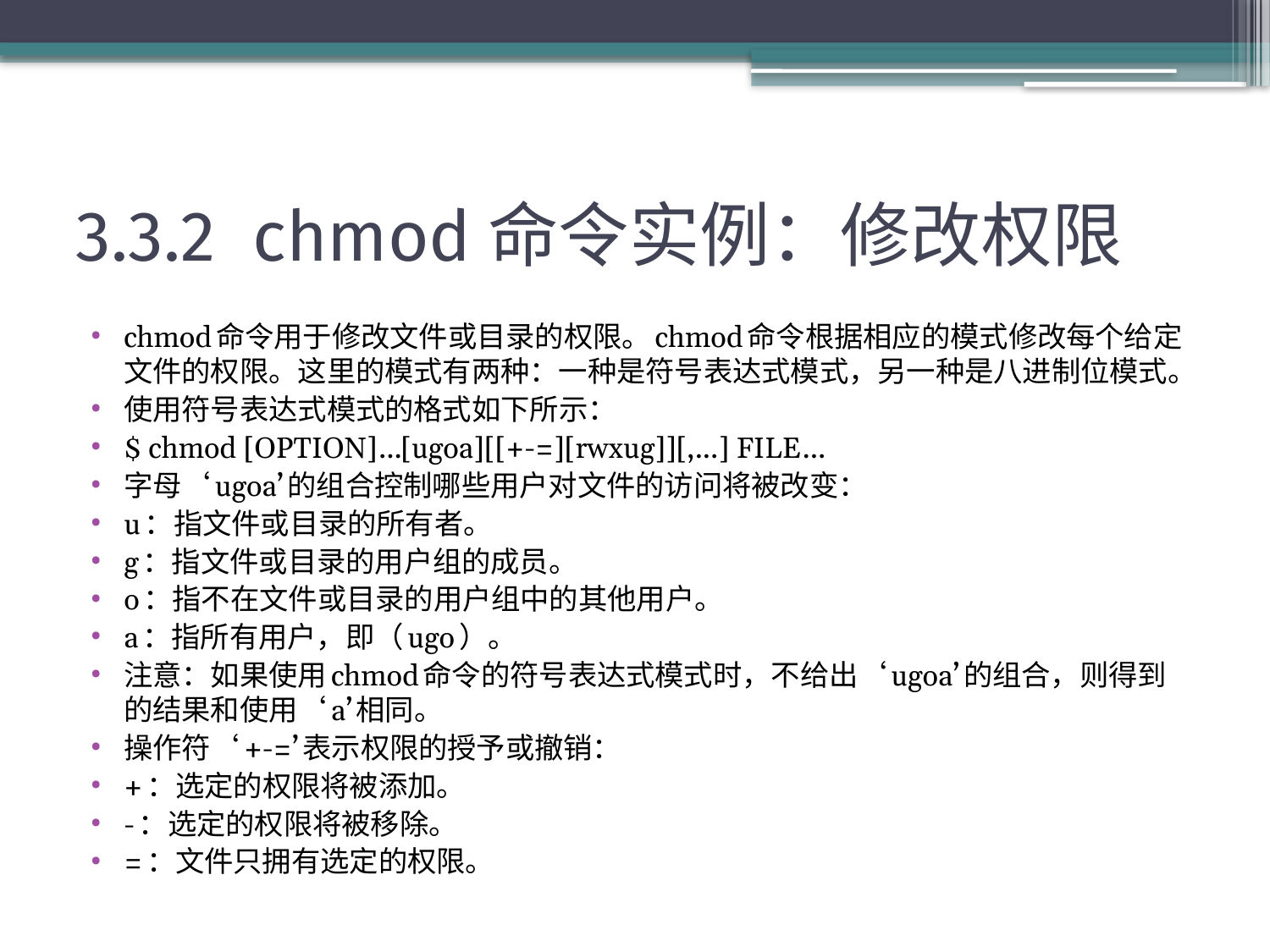

# 3.3.2  chmod命令实例：修改权限
chmod命令用于修改文件或目录的权限。chmod命令根据相应的模式修改每个给定文件的权限。这里的模式有两种：一种是符号表达式模式，另一种是八进制位模式。
使用符号表达式模式的格式如下所示：
$ chmod [OPTION]…[ugoa][[+-=][rwxug]][,...] FILE…
字母‘ugoa’的组合控制哪些用户对文件的访问将被改变：
u：指文件或目录的所有者。
g：指文件或目录的用户组的成员。
o：指不在文件或目录的用户组中的其他用户。
a：指所有用户，即（ugo）。
注意：如果使用chmod命令的符号表达式模式时，不给出‘ugoa’的组合，则得到的结果和使用‘a’相同。
操作符‘+-=’表示权限的授予或撤销：
+：选定的权限将被添加。
-：选定的权限将被移除。
=：文件只拥有选定的权限。